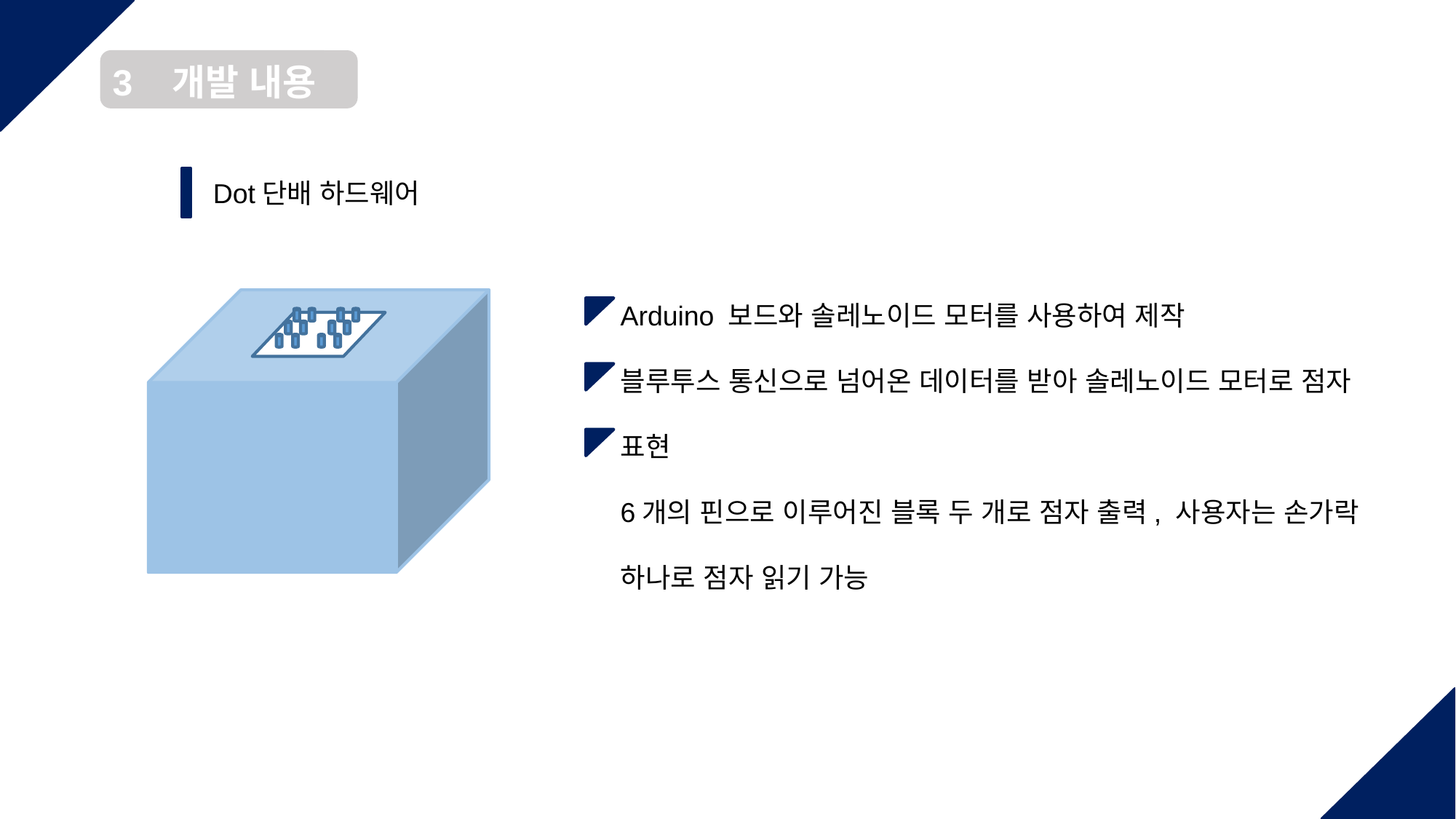

3   개발 내용

Dot단배 하드웨어
Arduino 보드와 솔레노이드 모터를 사용하여 제작
블루투스 통신으로 넘어온 데이터를 받아 솔레노이드 모터로 점자 표현
6개의 핀으로 이루어진 블록 두 개로 점자 출력, 사용자는 손가락 하나로 점자 읽기 가능